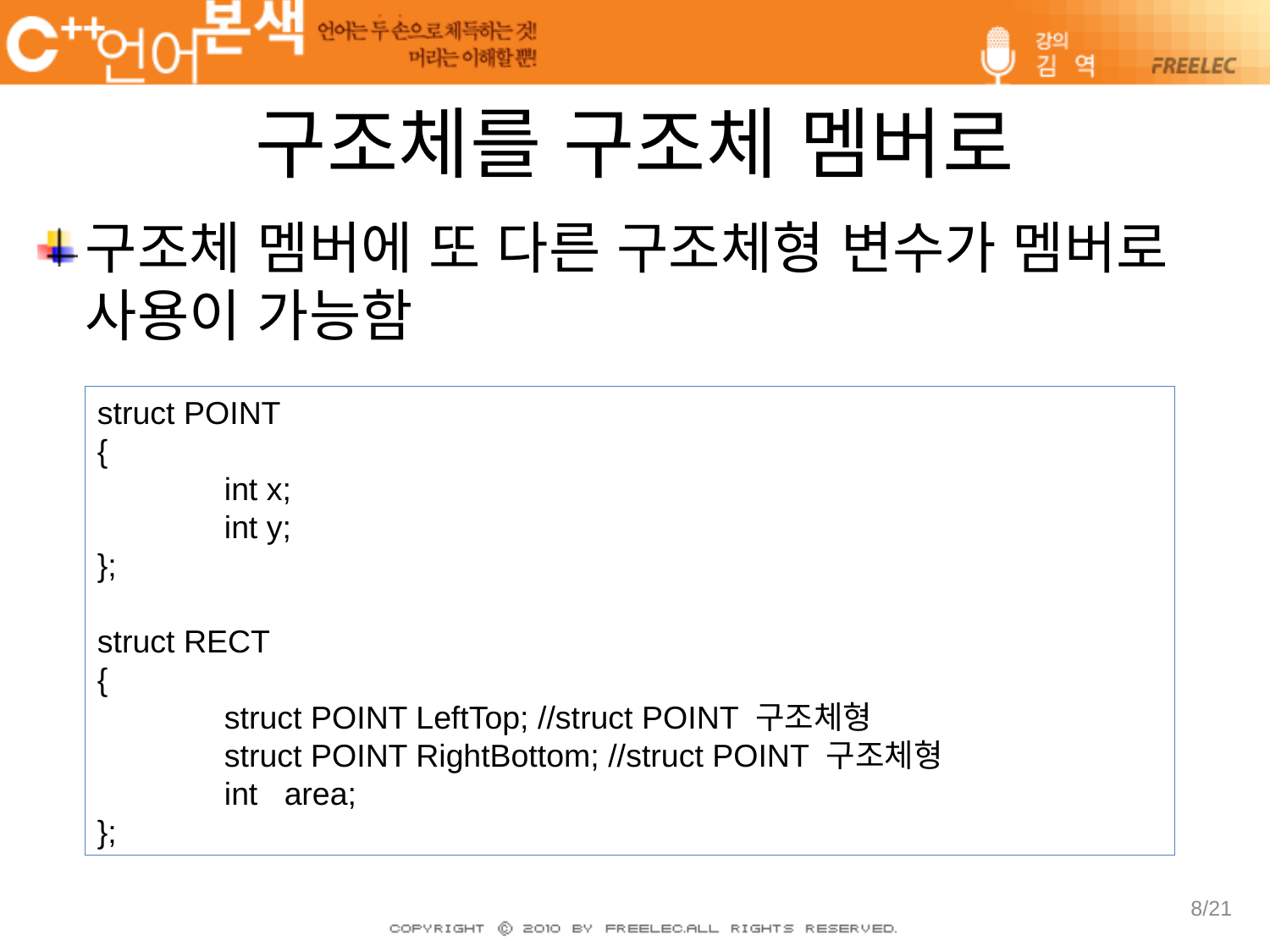

# 구조체를 구조체 멤버로
구조체 멤버에 또 다른 구조체형 변수가 멤버로 사용이 가능함
struct POINT
{
	int x;
	int y;
};

struct RECT
{
	struct POINT LeftTop; //struct POINT 구조체형
	struct POINT RightBottom; //struct POINT 구조체형
	int   area;
};
8/21